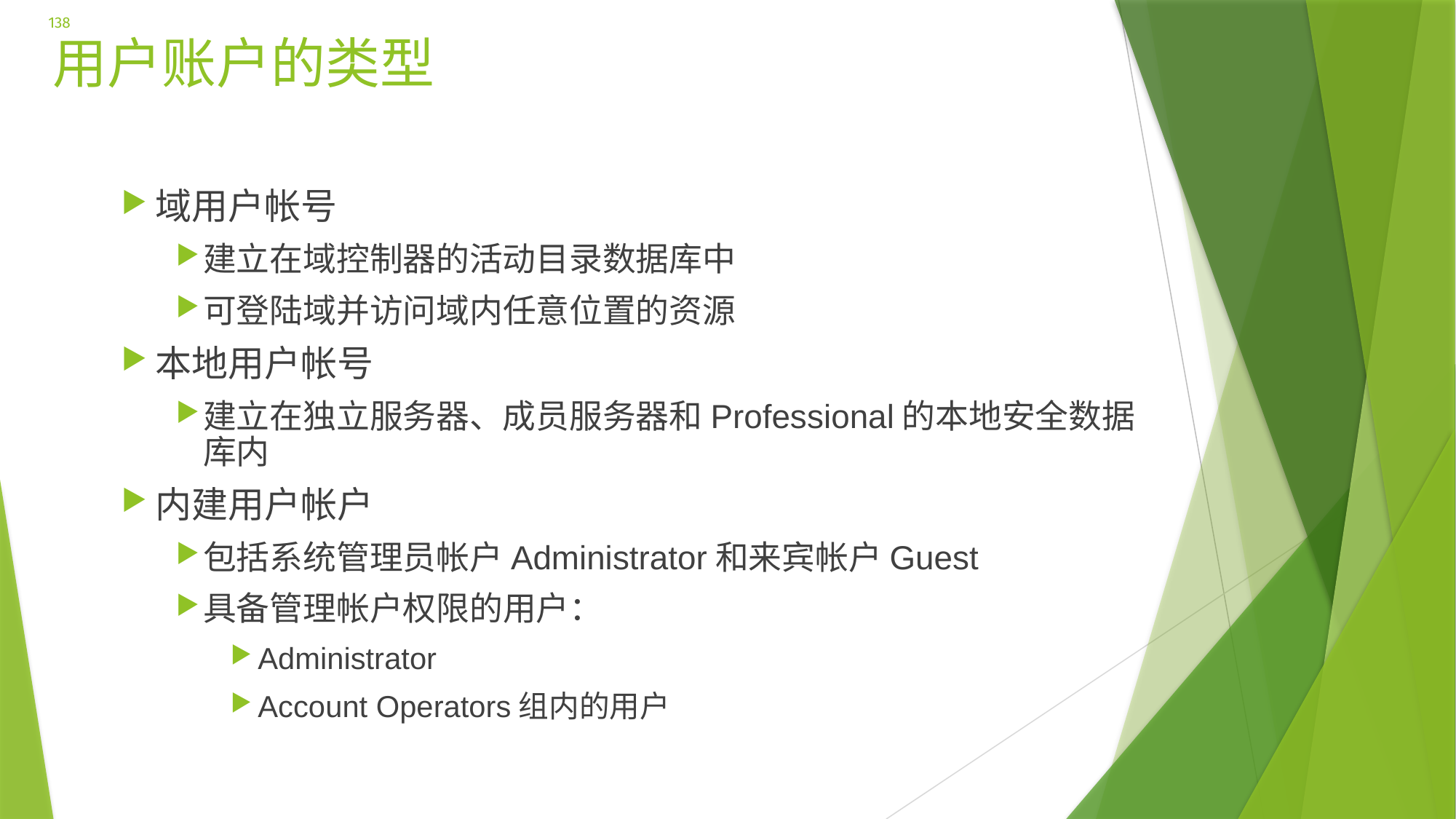

138
# 用户账户的类型
域用户帐号
建立在域控制器的活动目录数据库中
可登陆域并访问域内任意位置的资源
本地用户帐号
建立在独立服务器、成员服务器和Professional的本地安全数据库内
内建用户帐户
包括系统管理员帐户Administrator和来宾帐户Guest
具备管理帐户权限的用户：
Administrator
Account Operators组内的用户